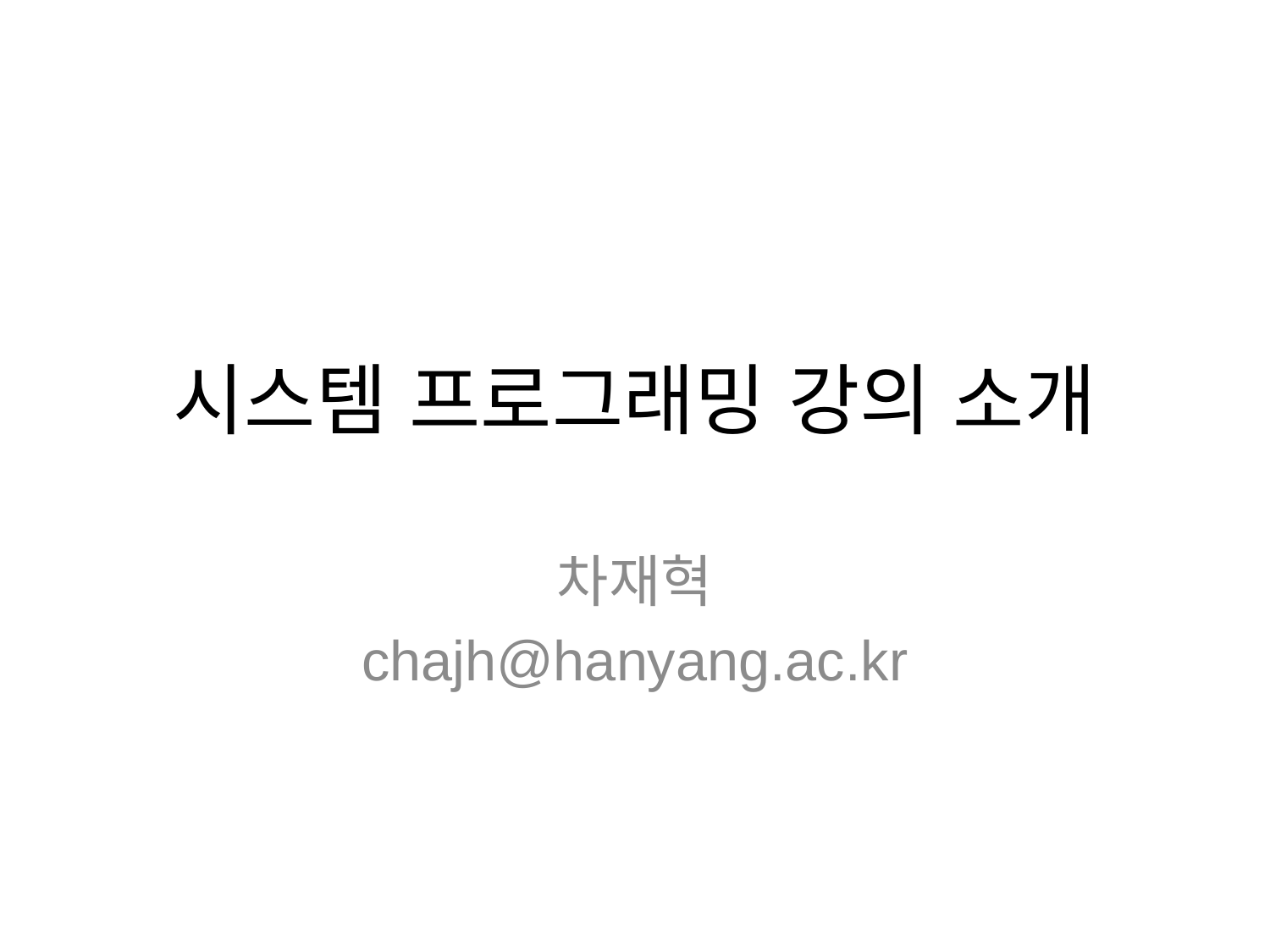

# 시스템 프로그래밍 강의 소개
차재혁
chajh@hanyang.ac.kr